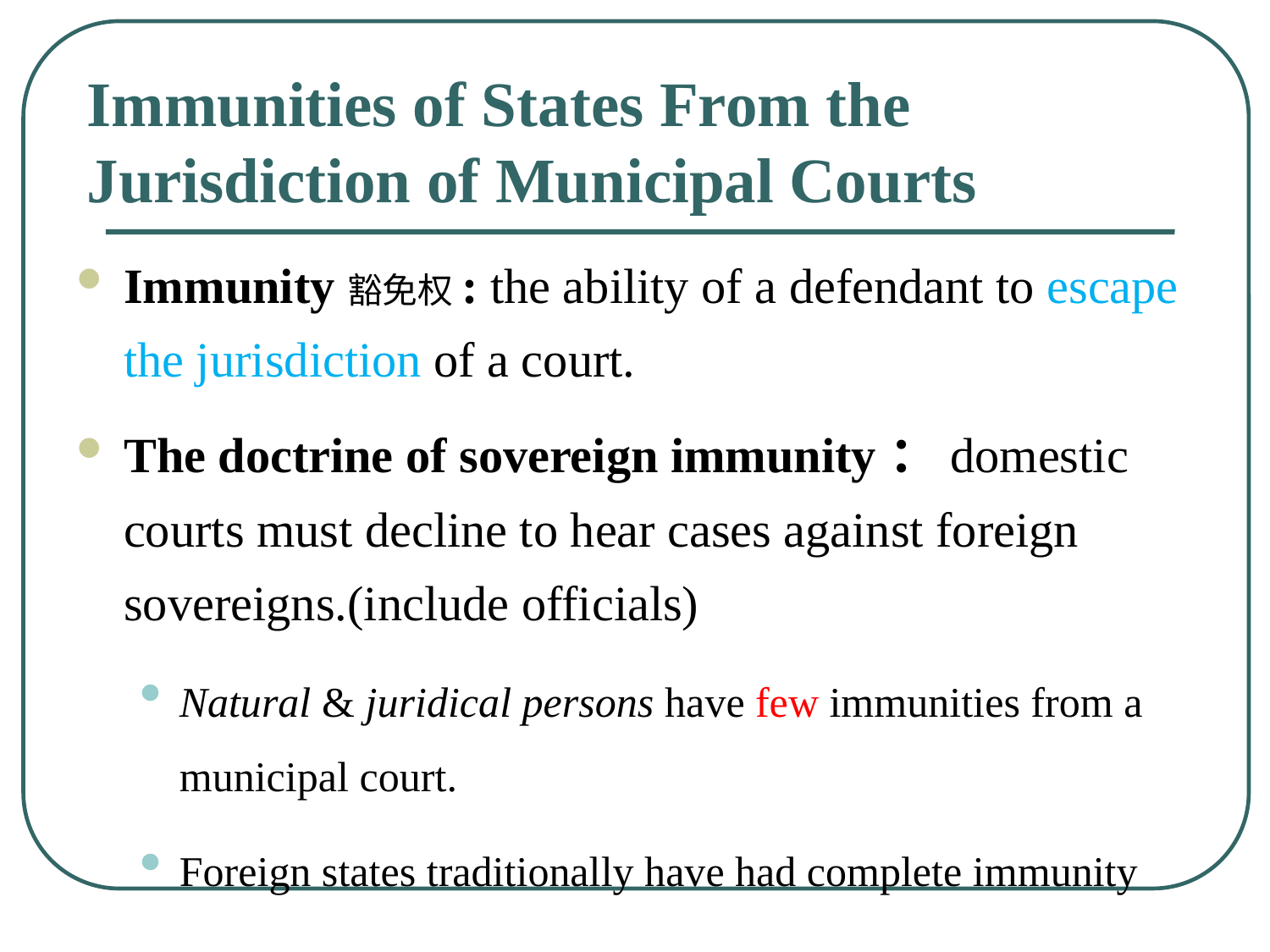

# Immunities of States From the Jurisdiction of Municipal Courts
Immunity豁免权: the ability of a defendant to escape the jurisdiction of a court.
The doctrine of sovereign immunity：domestic courts must decline to hear cases against foreign sovereigns.(include officials)
Natural & juridical persons have few immunities from a municipal court.
Foreign states traditionally have had complete immunity